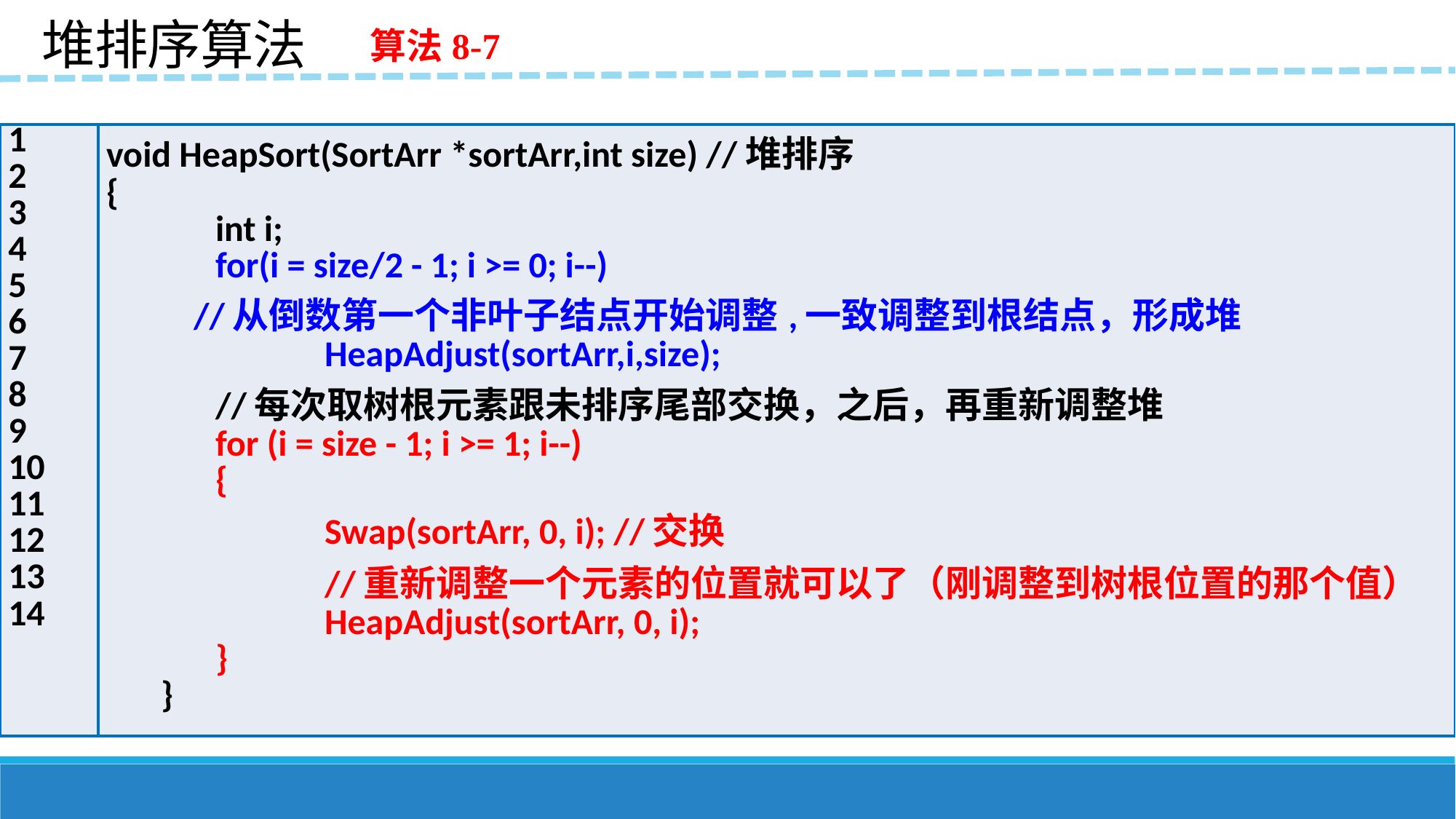

堆排序算法
算法8-7
| 1 2 3 4 5 6 7 8 9 10 11 12 13 14 | void HeapSort(SortArr \*sortArr,int size) //堆排序 { int i; for(i = size/2 - 1; i >= 0; i--) //从倒数第一个非叶子结点开始调整,一致调整到根结点，形成堆 HeapAdjust(sortArr,i,size); //每次取树根元素跟未排序尾部交换，之后，再重新调整堆 for (i = size - 1; i >= 1; i--) { Swap(sortArr, 0, i); //交换 //重新调整一个元素的位置就可以了（刚调整到树根位置的那个值） HeapAdjust(sortArr, 0, i); } } |
| --- | --- |